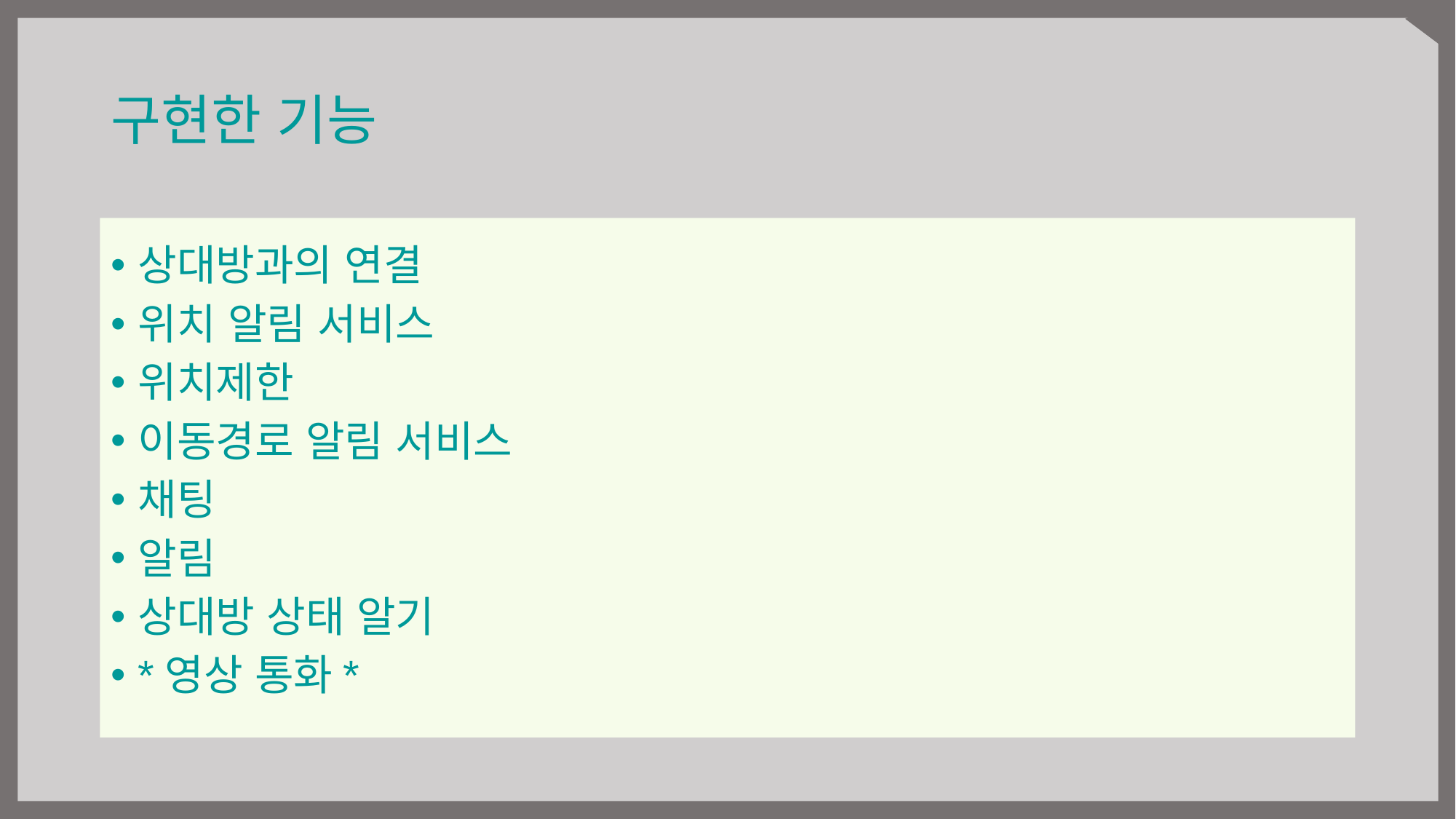

# 구현한 기능

상대방과의 연결
위치 알림 서비스
위치제한
이동경로 알림 서비스
채팅
알림
상대방 상태 알기
*영상 통화*